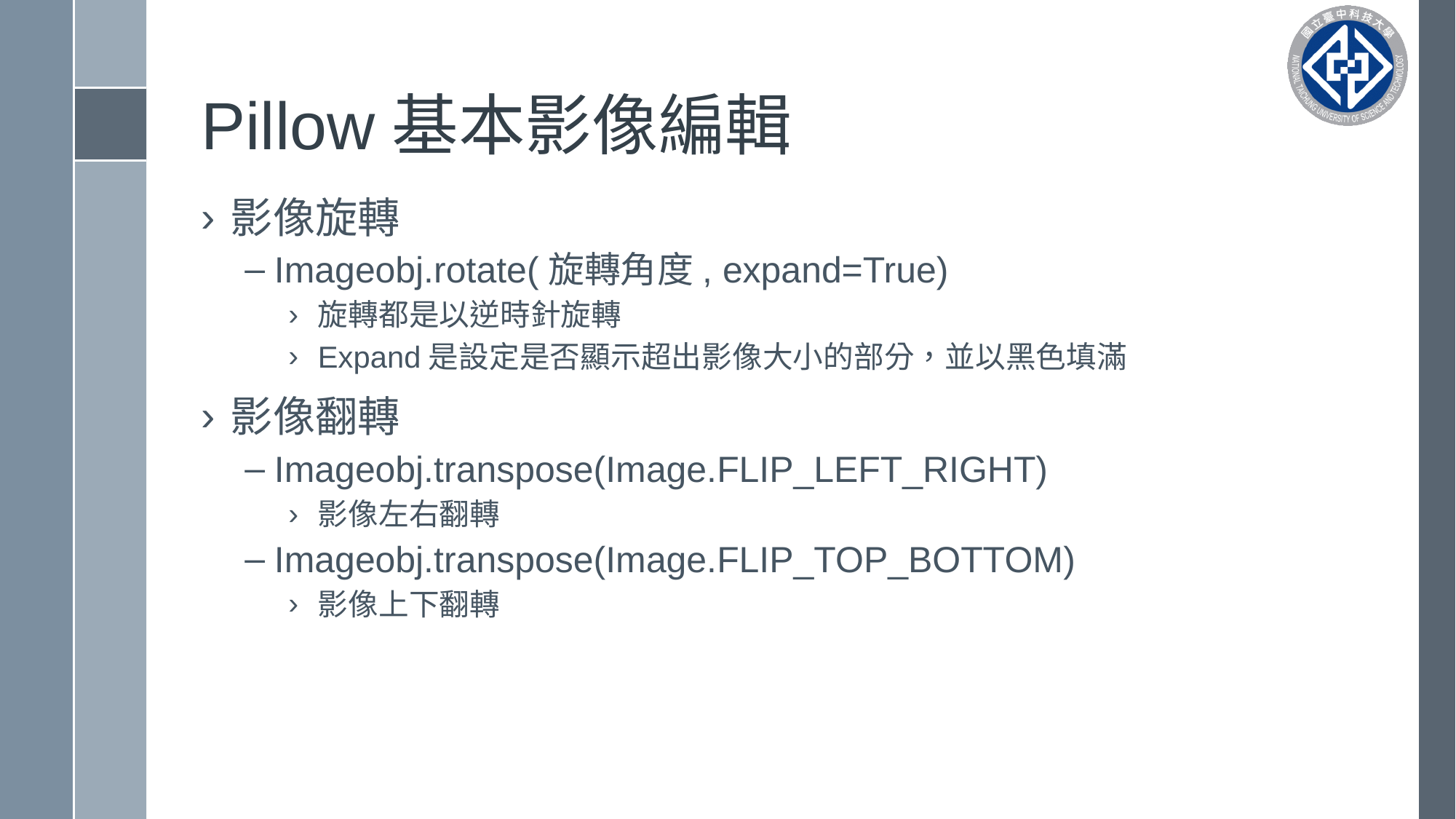

# Pillow基本影像編輯
影像旋轉
Imageobj.rotate(旋轉角度, expand=True)
旋轉都是以逆時針旋轉
Expand是設定是否顯示超出影像大小的部分，並以黑色填滿
影像翻轉
Imageobj.transpose(Image.FLIP_LEFT_RIGHT)
影像左右翻轉
Imageobj.transpose(Image.FLIP_TOP_BOTTOM)
影像上下翻轉